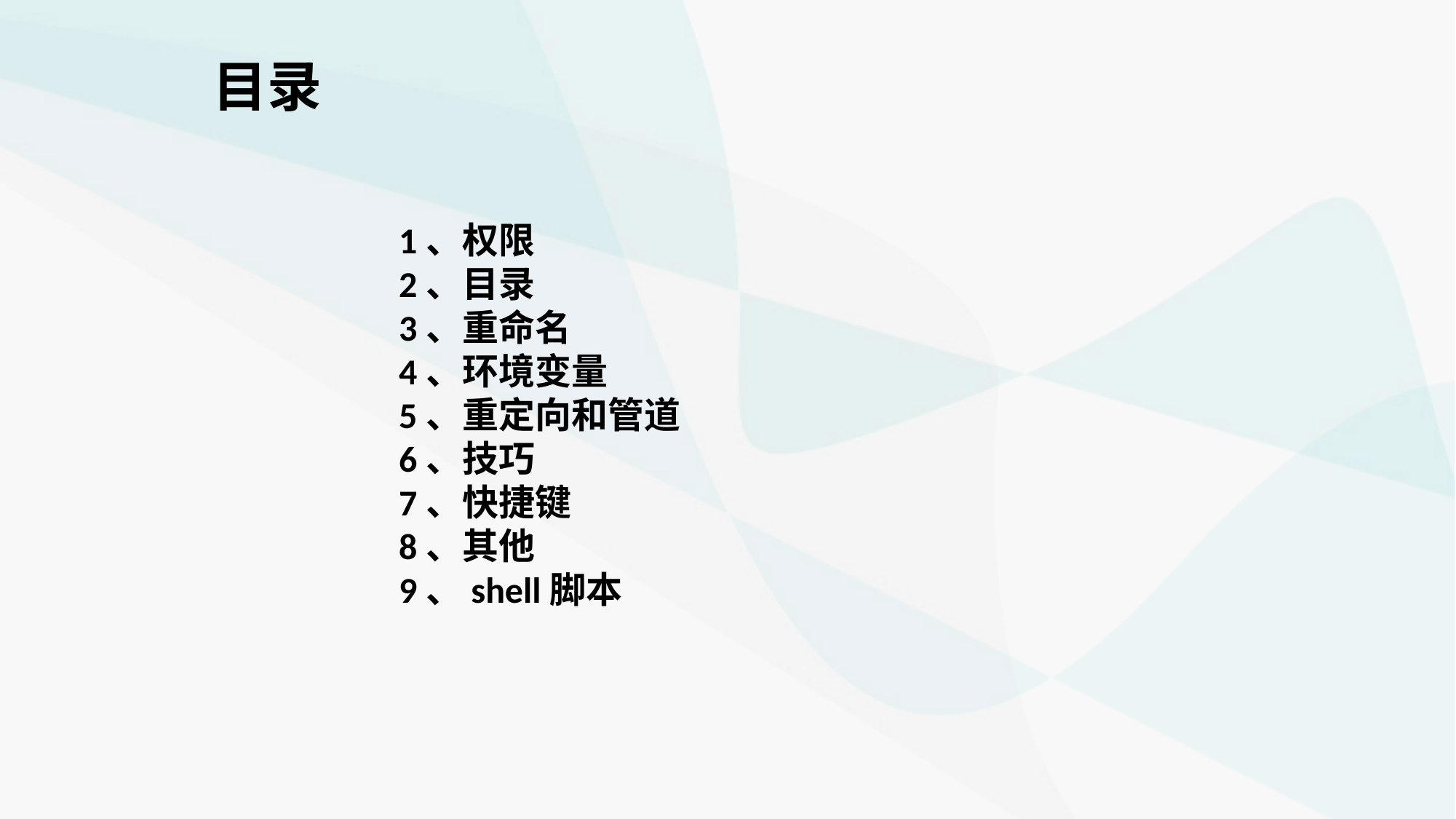

目录
1、权限
2、目录
3、重命名
4、环境变量
5、重定向和管道
6、技巧
7、快捷键
8、其他
9、shell脚本